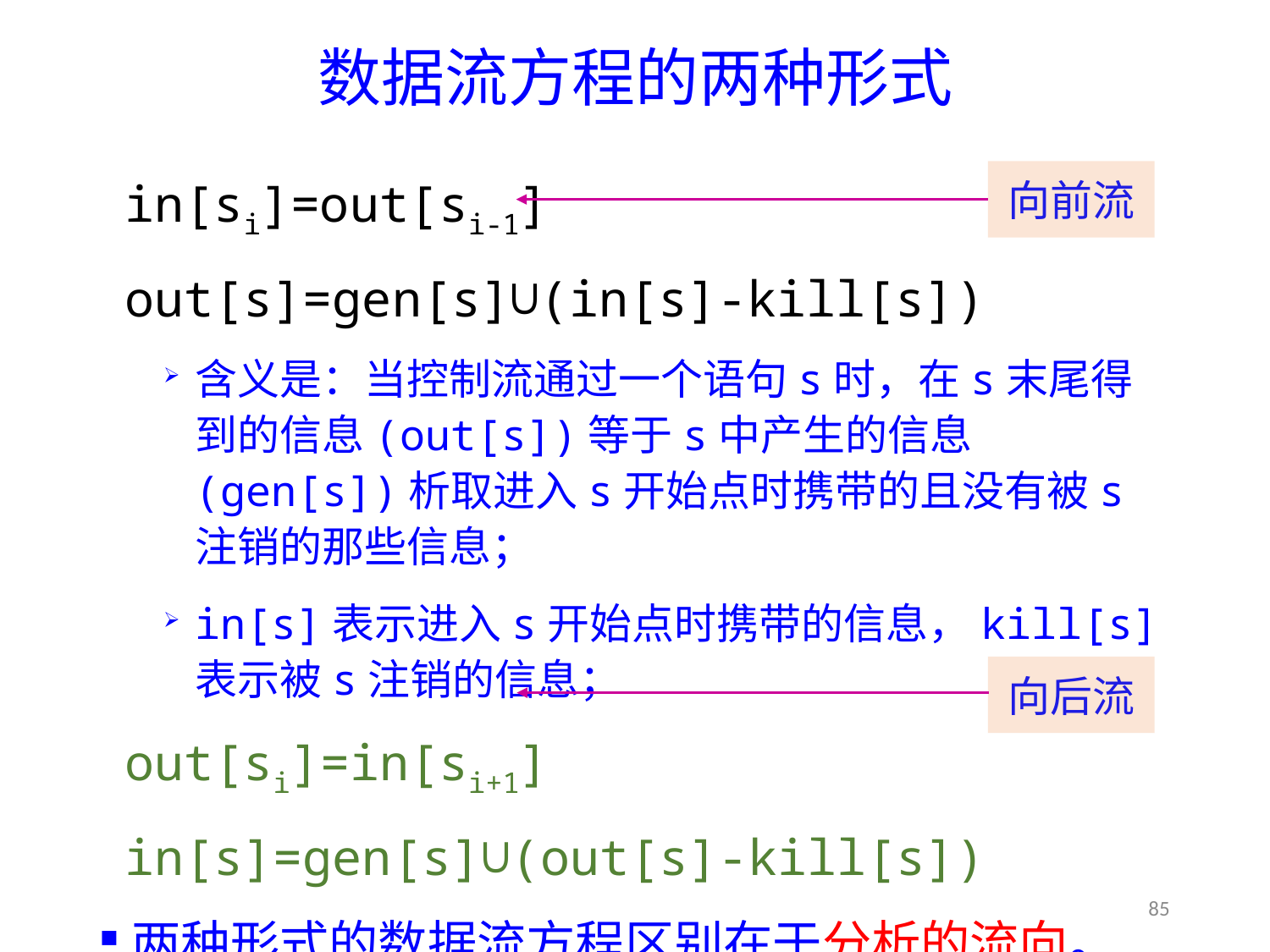

# 数据流方程的两种形式
in[si]=out[si-1]
out[s]=gen[s]∪(in[s]-kill[s])
含义是：当控制流通过一个语句s时，在s末尾得到的信息(out[s])等于s中产生的信息(gen[s])析取进入s开始点时携带的且没有被s注销的那些信息；
in[s]表示进入s开始点时携带的信息，kill[s]表示被s注销的信息；
out[si]=in[si+1]
in[s]=gen[s]∪(out[s]-kill[s])
两种形式的数据流方程区别在于分析的流向。
向前流
向后流
85